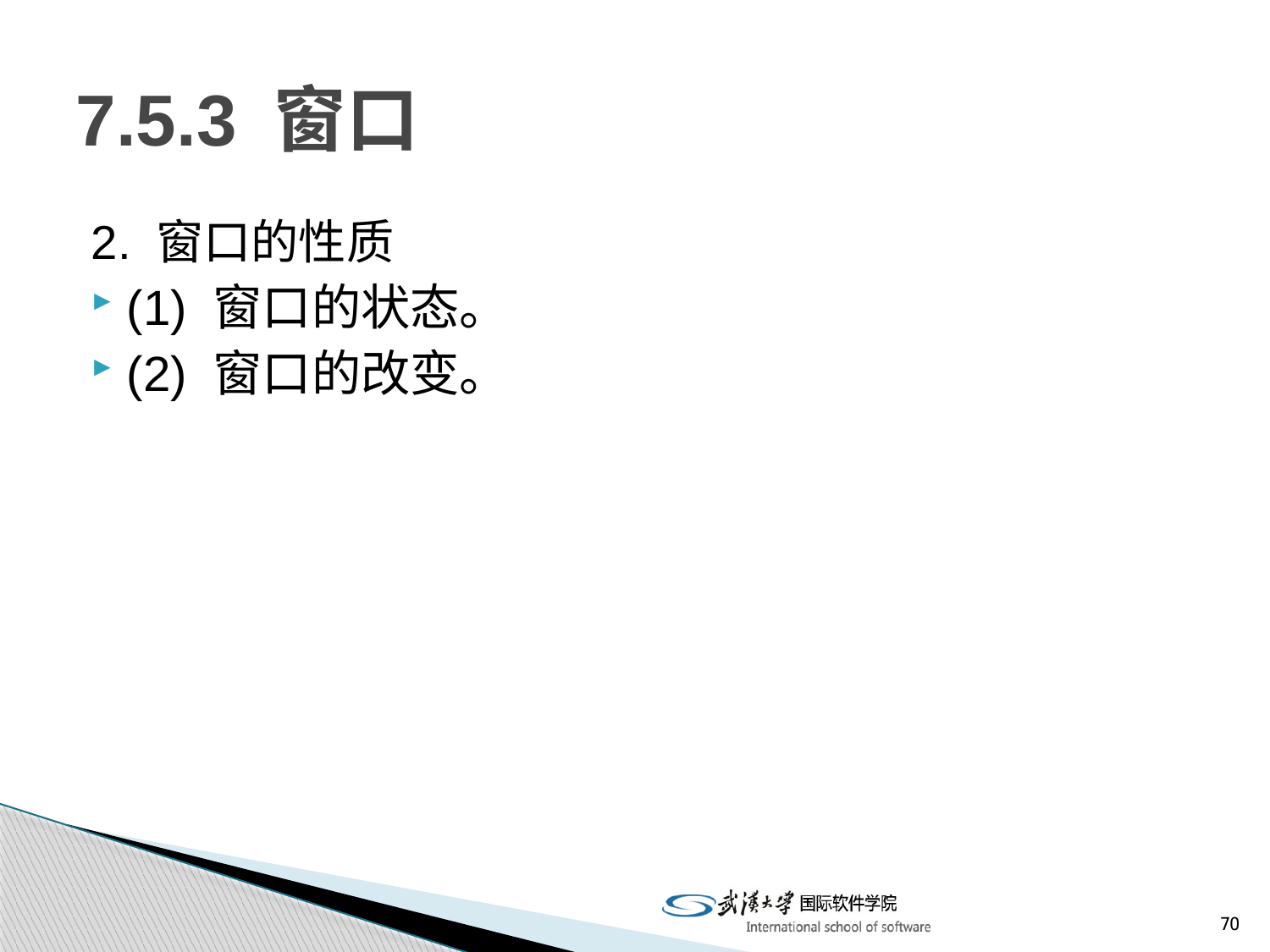

# 7.5.3 窗口
2. 窗口的性质
(1) 窗口的状态。
(2) 窗口的改变。

70